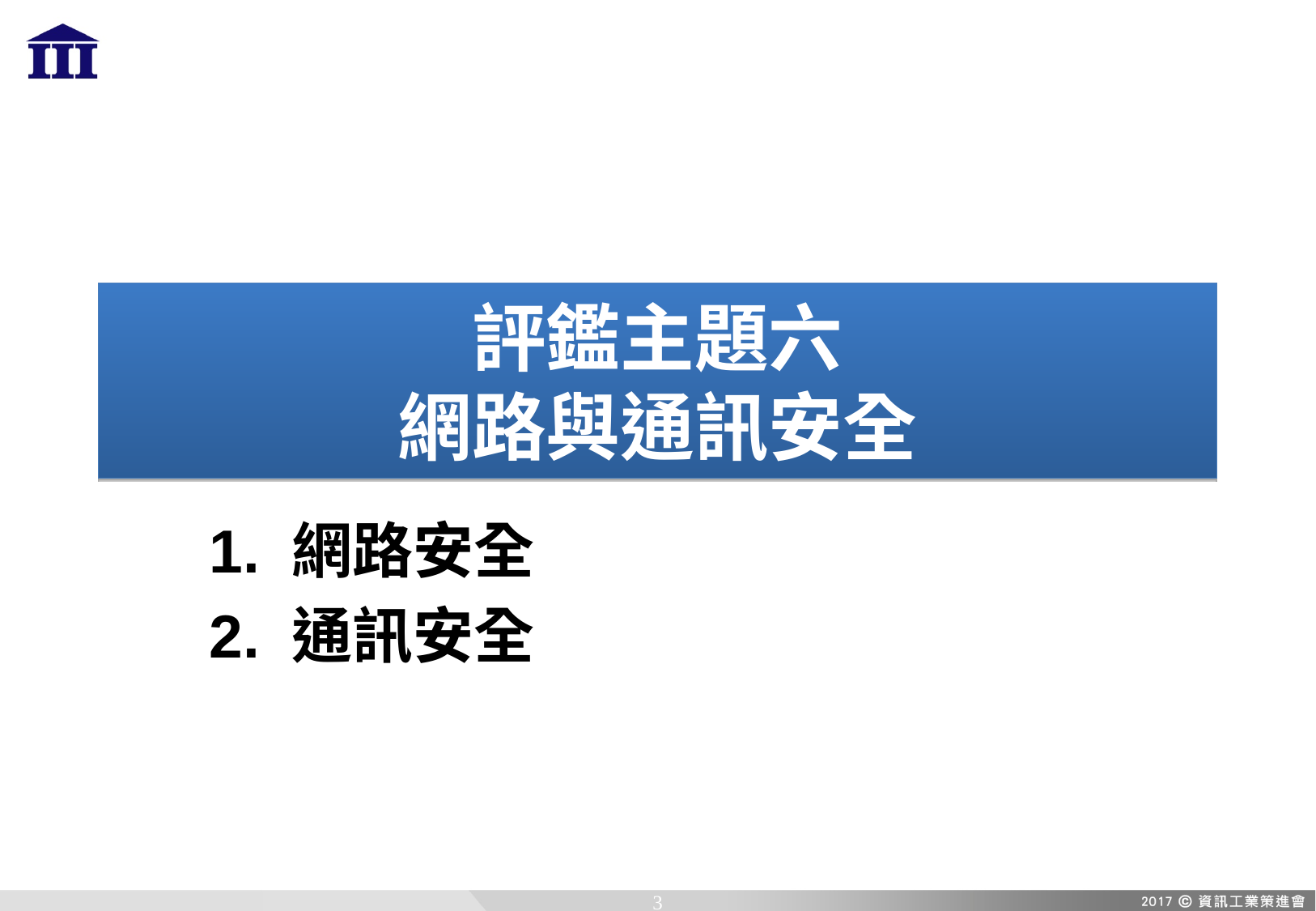

# 評鑑主題六 網路與通訊安全
1. 網路安全
2. 通訊安全
3